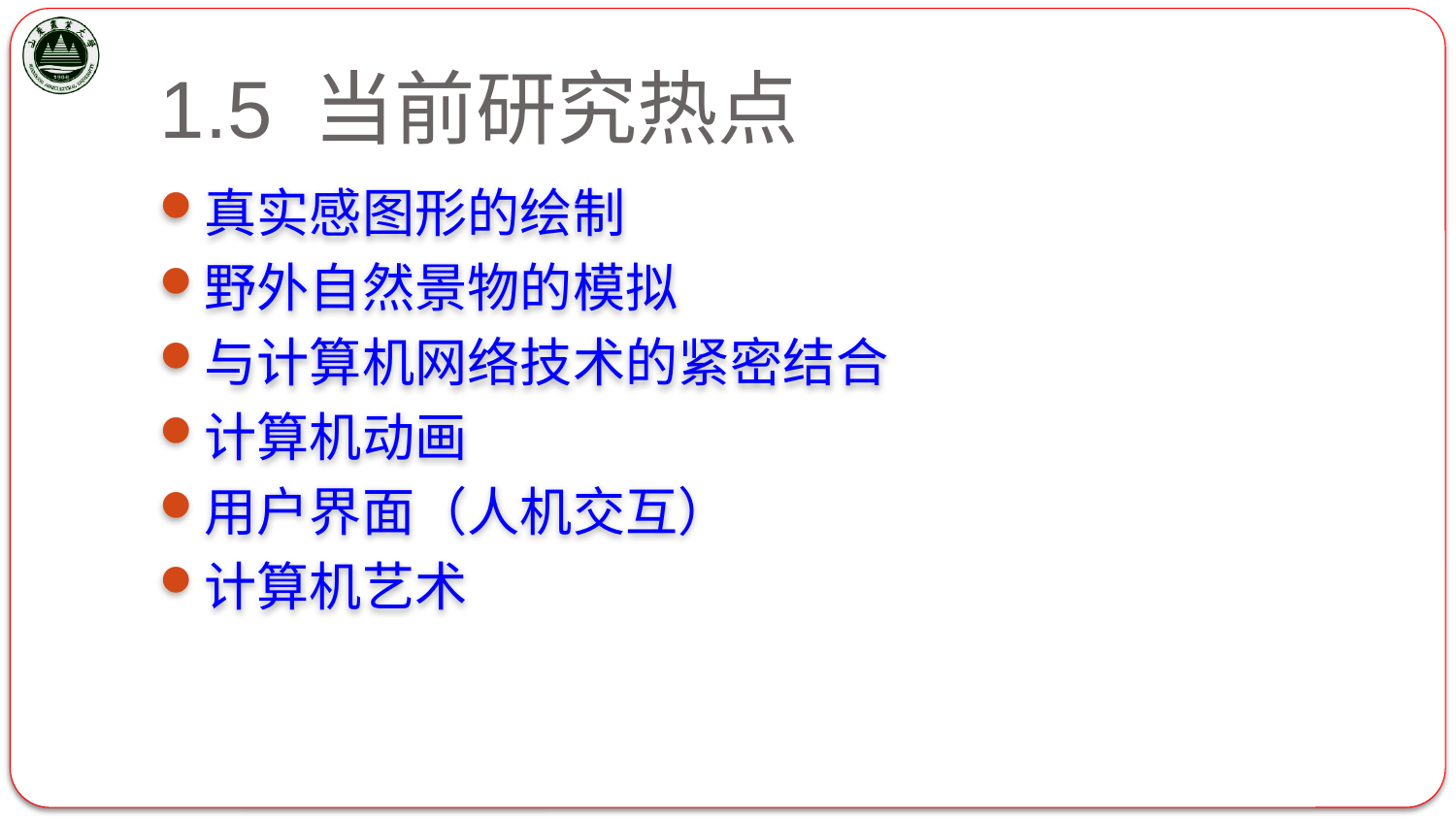

# 1.5 当前研究热点
真实感图形的绘制
野外自然景物的模拟
与计算机网络技术的紧密结合
计算机动画
用户界面（人机交互）
计算机艺术